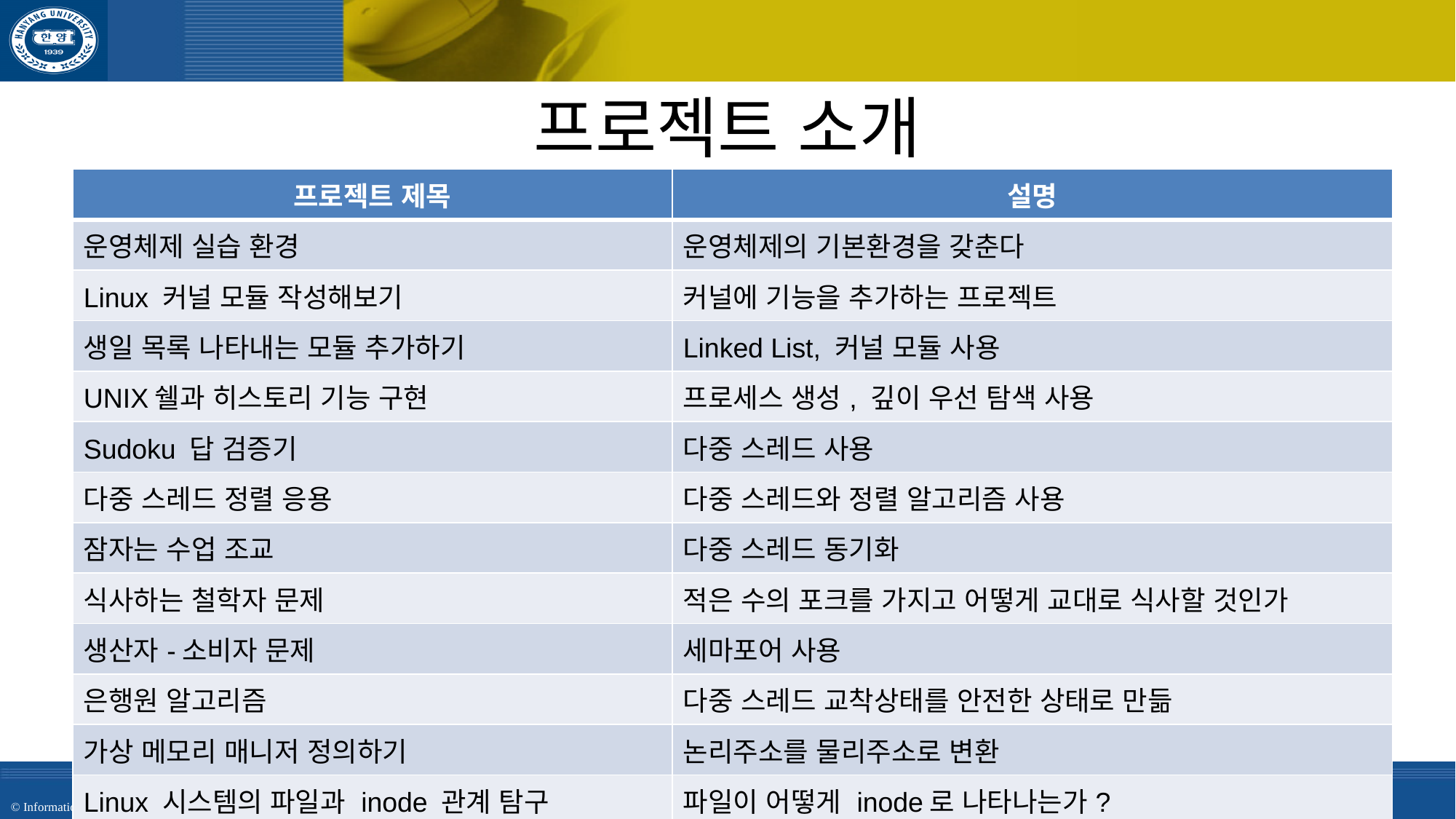

# 프로젝트 소개
| 프로젝트 제목 | 설명 |
| --- | --- |
| 운영체제 실습 환경 | 운영체제의 기본환경을 갖춘다 |
| Linux 커널 모듈 작성해보기 | 커널에 기능을 추가하는 프로젝트 |
| 생일 목록 나타내는 모듈 추가하기 | Linked List, 커널 모듈 사용 |
| UNIX쉘과 히스토리 기능 구현 | 프로세스 생성, 깊이 우선 탐색 사용 |
| Sudoku 답 검증기 | 다중 스레드 사용 |
| 다중 스레드 정렬 응용 | 다중 스레드와 정렬 알고리즘 사용 |
| 잠자는 수업 조교 | 다중 스레드 동기화 |
| 식사하는 철학자 문제 | 적은 수의 포크를 가지고 어떻게 교대로 식사할 것인가 |
| 생산자-소비자 문제 | 세마포어 사용 |
| 은행원 알고리즘 | 다중 스레드 교착상태를 안전한 상태로 만듦 |
| 가상 메모리 매니저 정의하기 | 논리주소를 물리주소로 변환 |
| Linux 시스템의 파일과 inode 관계 탐구 | 파일이 어떻게 inode로 나타나는가? |